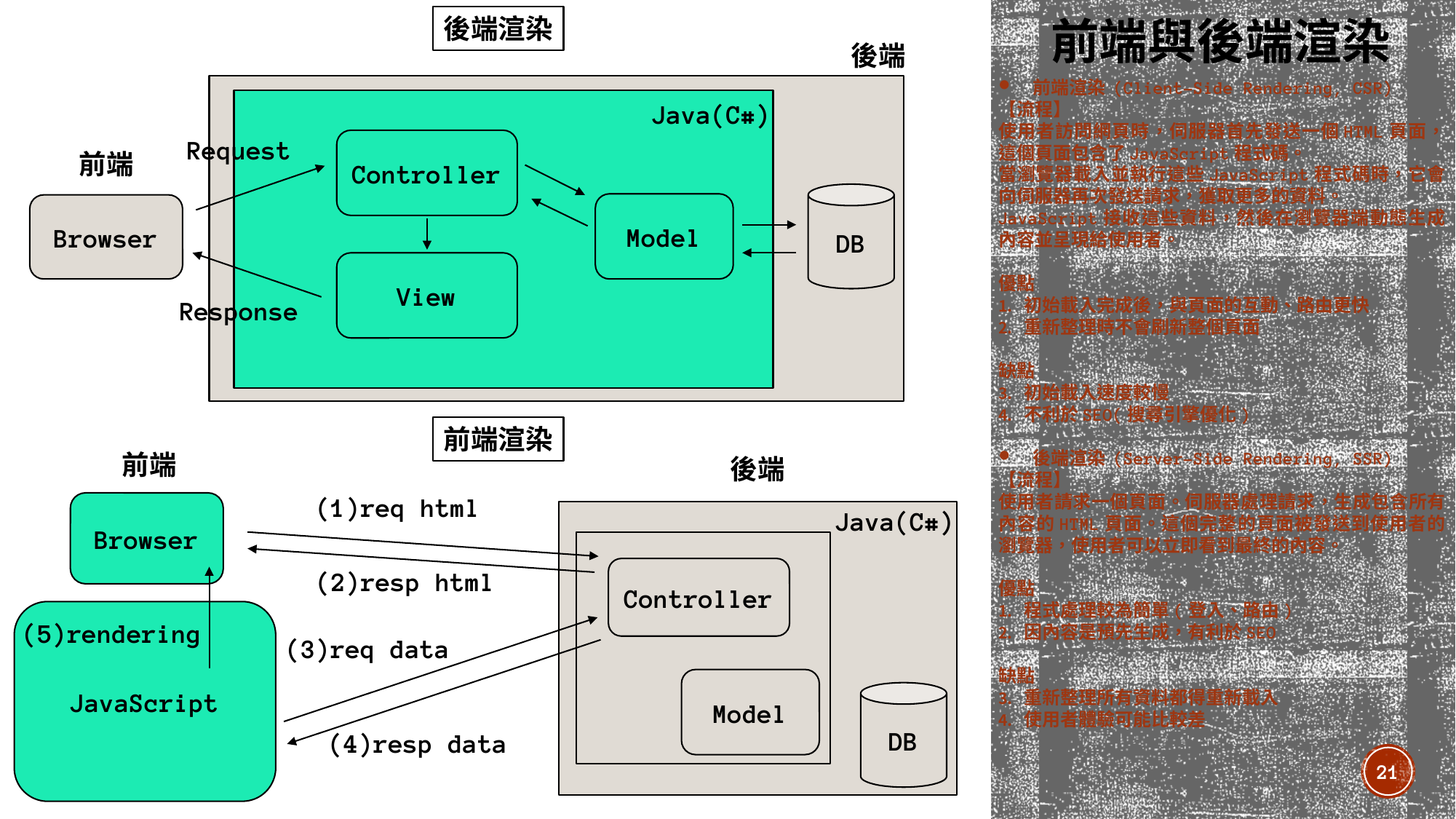

# 前端與後端渲染
後端渲染
後端
前端渲染 (Client-Side Rendering, CSR)
【流程】
使用者訪問網頁時，伺服器首先發送一個HTML頁面，這個頁面包含了JavaScript程式碼。
當瀏覽器載入並執行這些JavaScript程式碼時，它會向伺服器再次發送請求，獲取更多的資料。
JavaScript接收這些資料，然後在瀏覽器端動態生成內容並呈現給使用者。

優點
初始載入完成後，與頁面的互動、路由更快
重新整理時不會刷新整個頁面

缺點
初始載入速度較慢
不利於SEO(搜尋引擎優化)

後端渲染 (Server-Side Rendering, SSR)
【流程】
使用者請求一個頁面。伺服器處理請求，生成包含所有內容的HTML頁面。這個完整的頁面被發送到使用者的瀏覽器，使用者可以立即看到最終的內容。

優點
程式處理較為簡單(登入、路由)
因內容是預先生成，有利於SEO

缺點
重新整理所有資料都得重新載入
使用者體驗可能比較差

Java(C#)
Request
Controller
前端
DB
Model
Browser
View
Response
前端渲染
前端
後端
(1)req html
Browser
Java(C#)

Controller
(2)resp html
JavaScript
(5)rendering
(3)req data
Model
DB
(4)resp data
21